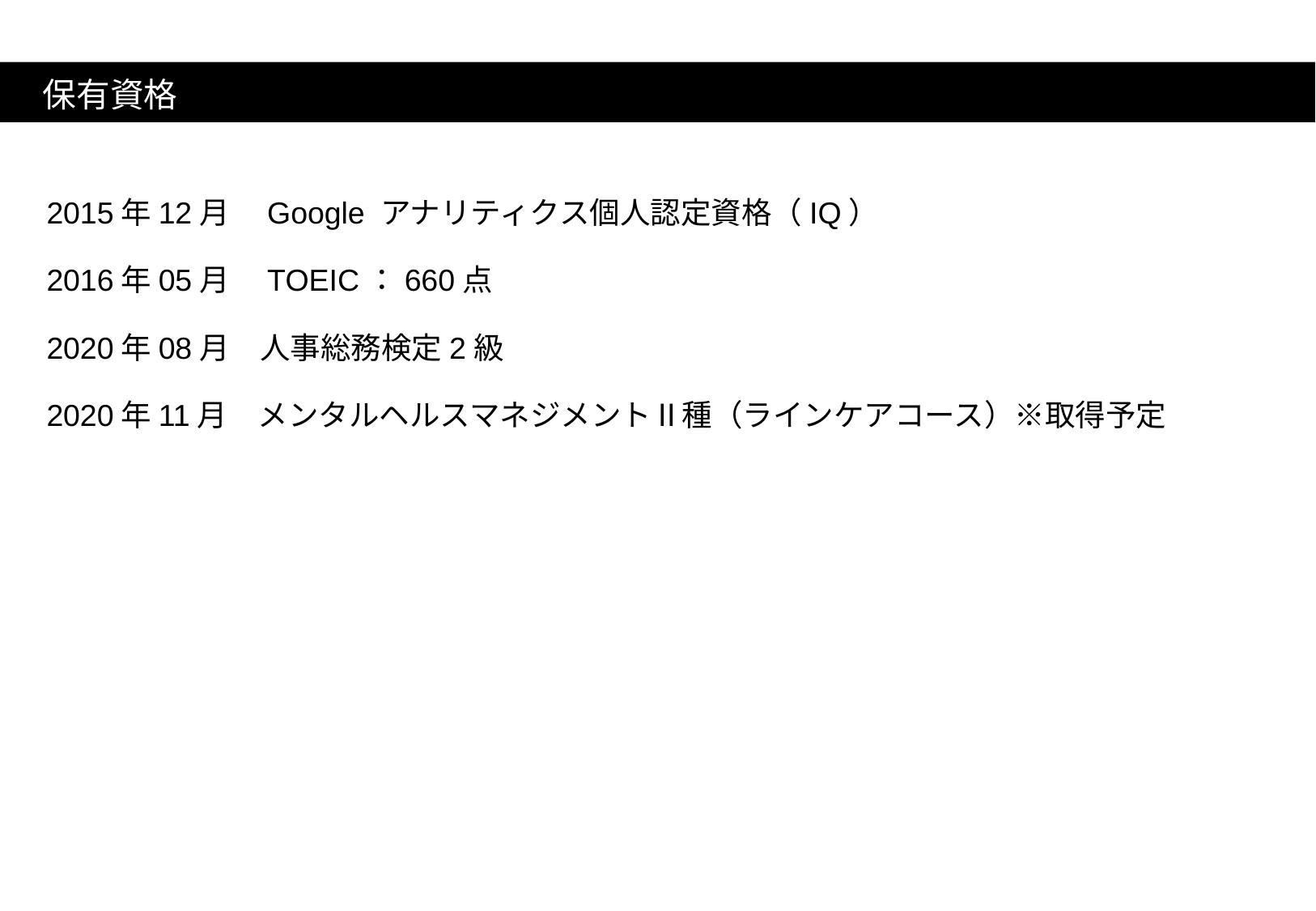

保有資格
2015年12月　Google アナリティクス個人認定資格（IQ）
2016年05月　TOEIC：660点
2020年08月　人事総務検定2級
2020年11月　メンタルヘルスマネジメントⅡ種（ラインケアコース）※取得予定